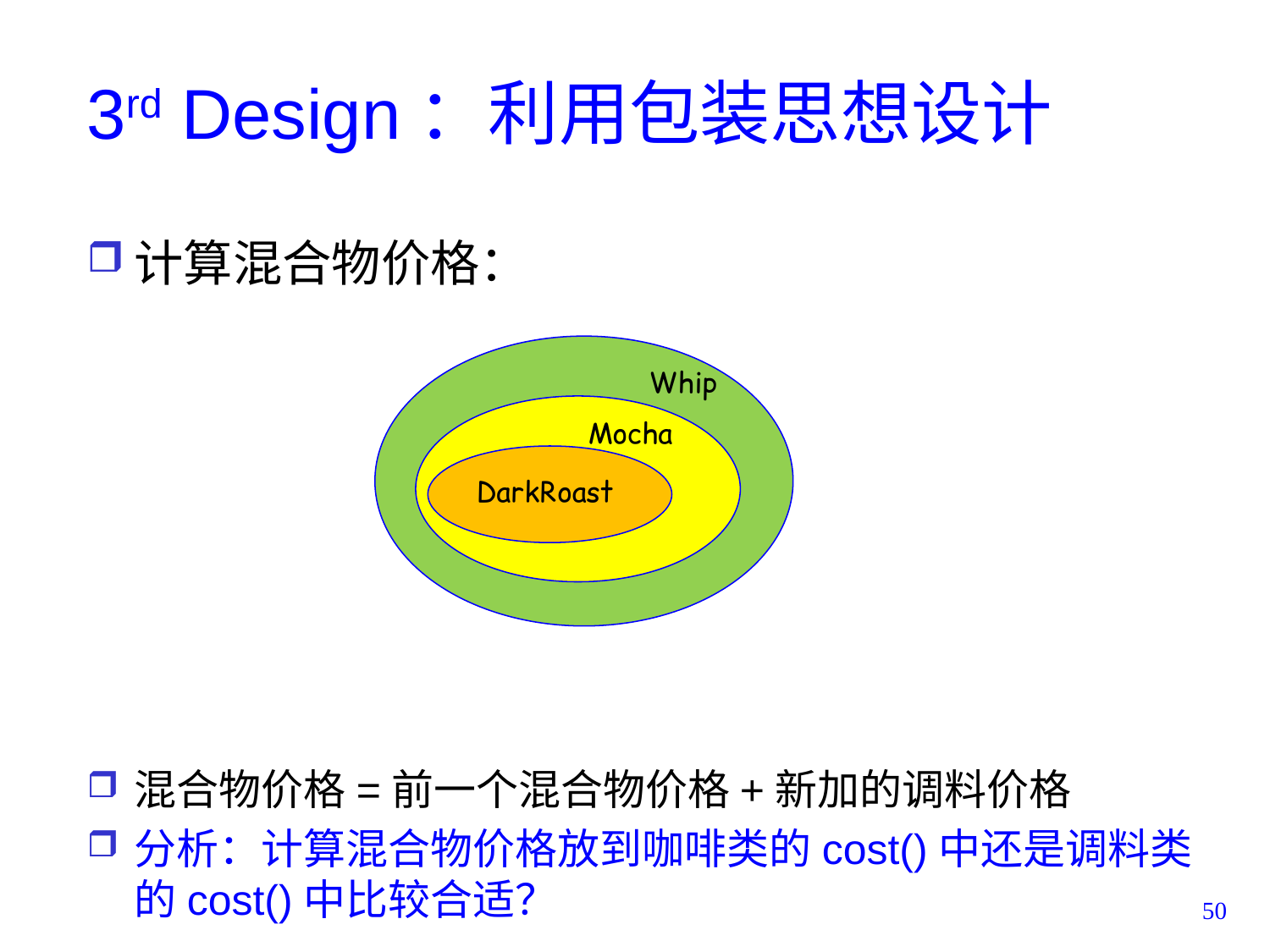

# 3rd Design：利用包装思想设计
计算混合物价格：

混合物价格=前一个混合物价格+新加的调料价格
分析：计算混合物价格放到咖啡类的cost()中还是调料类的cost()中比较合适？

Whip

Mocha
DarkRoast
50